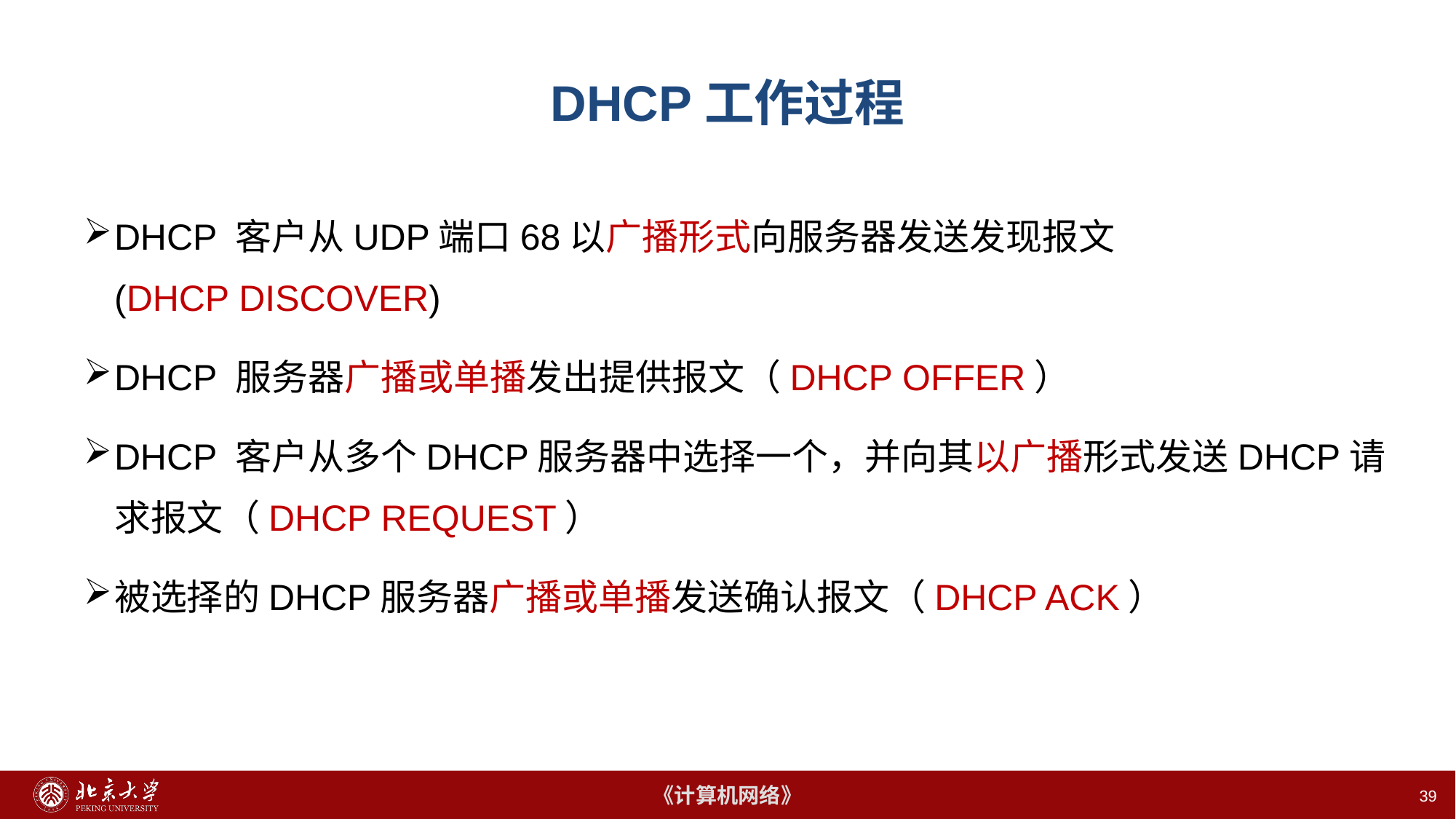

# DHCP工作过程
DHCP 客户从UDP端口68以广播形式向服务器发送发现报文
(DHCP DISCOVER)
DHCP 服务器广播或单播发出提供报文（DHCP OFFER）
DHCP 客户从多个DHCP服务器中选择一个，并向其以广播形式发送DHCP请求报文（DHCP REQUEST）
被选择的DHCP服务器广播或单播发送确认报文（DHCP ACK）
39